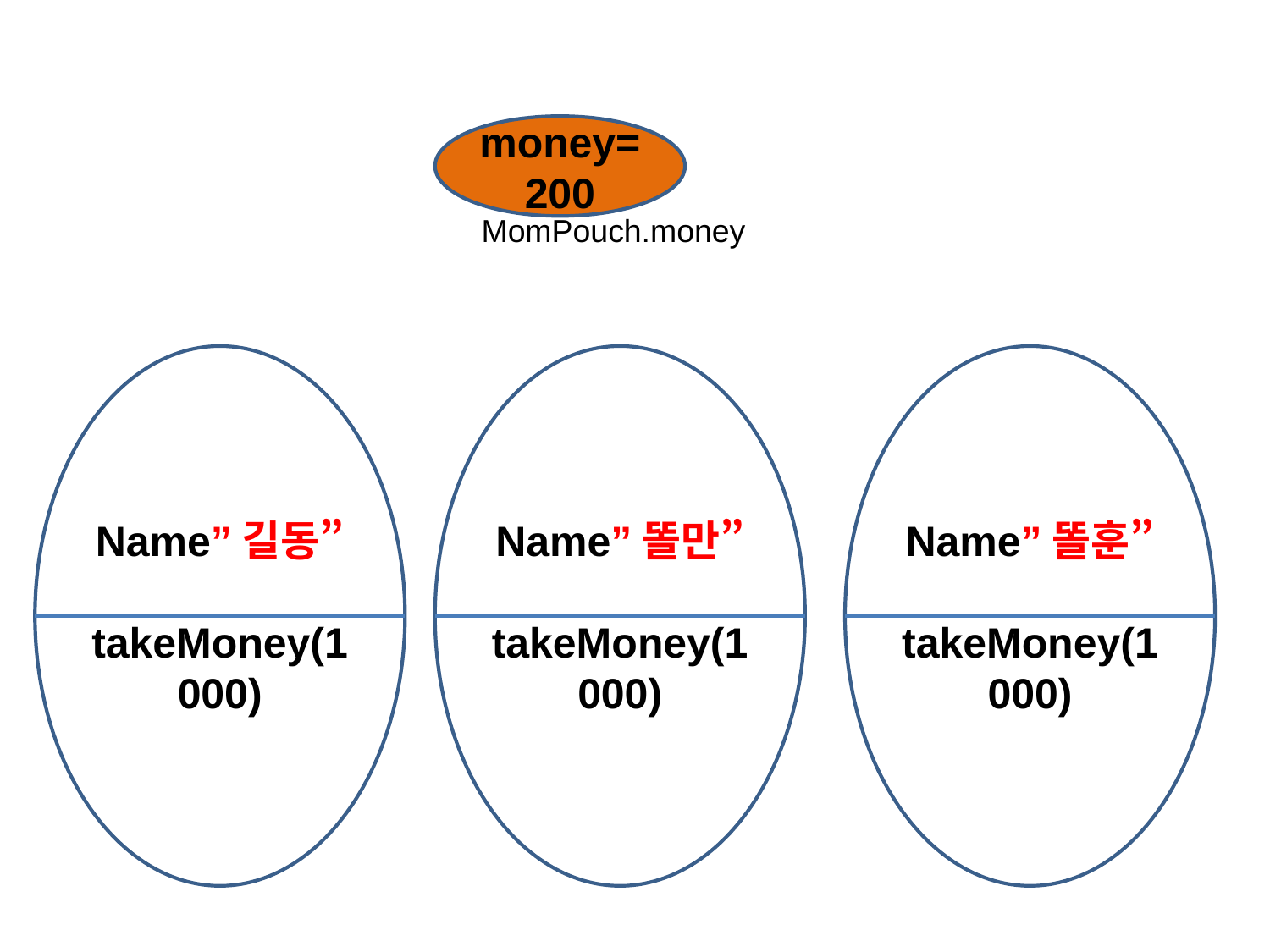

money=200
MomPouch.money
Name”길동”

takeMoney(1000)
Name”똘만”

takeMoney(1000)
Name”똘훈”

takeMoney(1000)